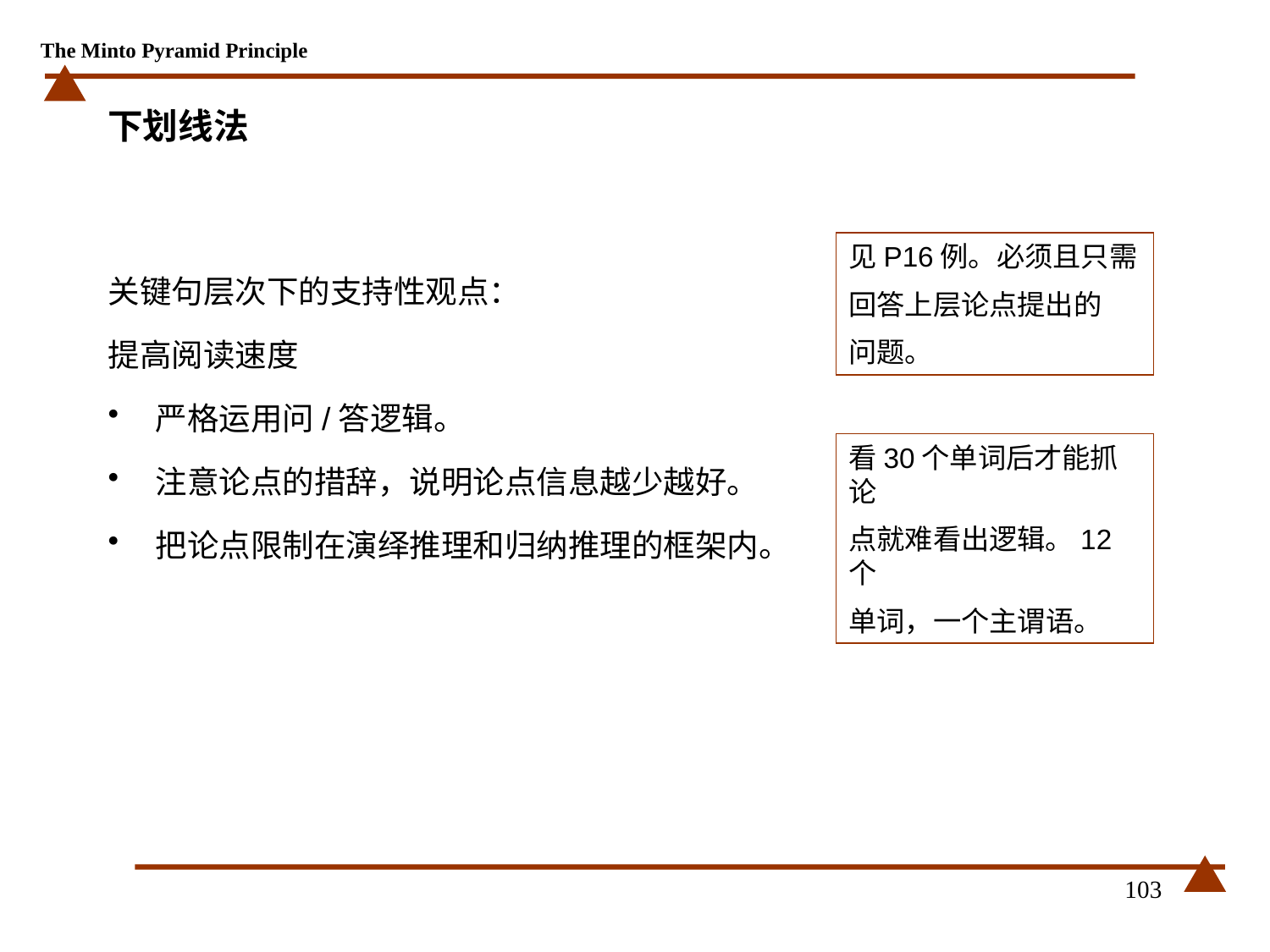

# 下划线法
见P16例。必须且只需
回答上层论点提出的
问题。
关键句层次下的支持性观点：
提高阅读速度
严格运用问/答逻辑。
注意论点的措辞，说明论点信息越少越好。
把论点限制在演绎推理和归纳推理的框架内。
看30个单词后才能抓论
点就难看出逻辑。12个
单词，一个主谓语。
103